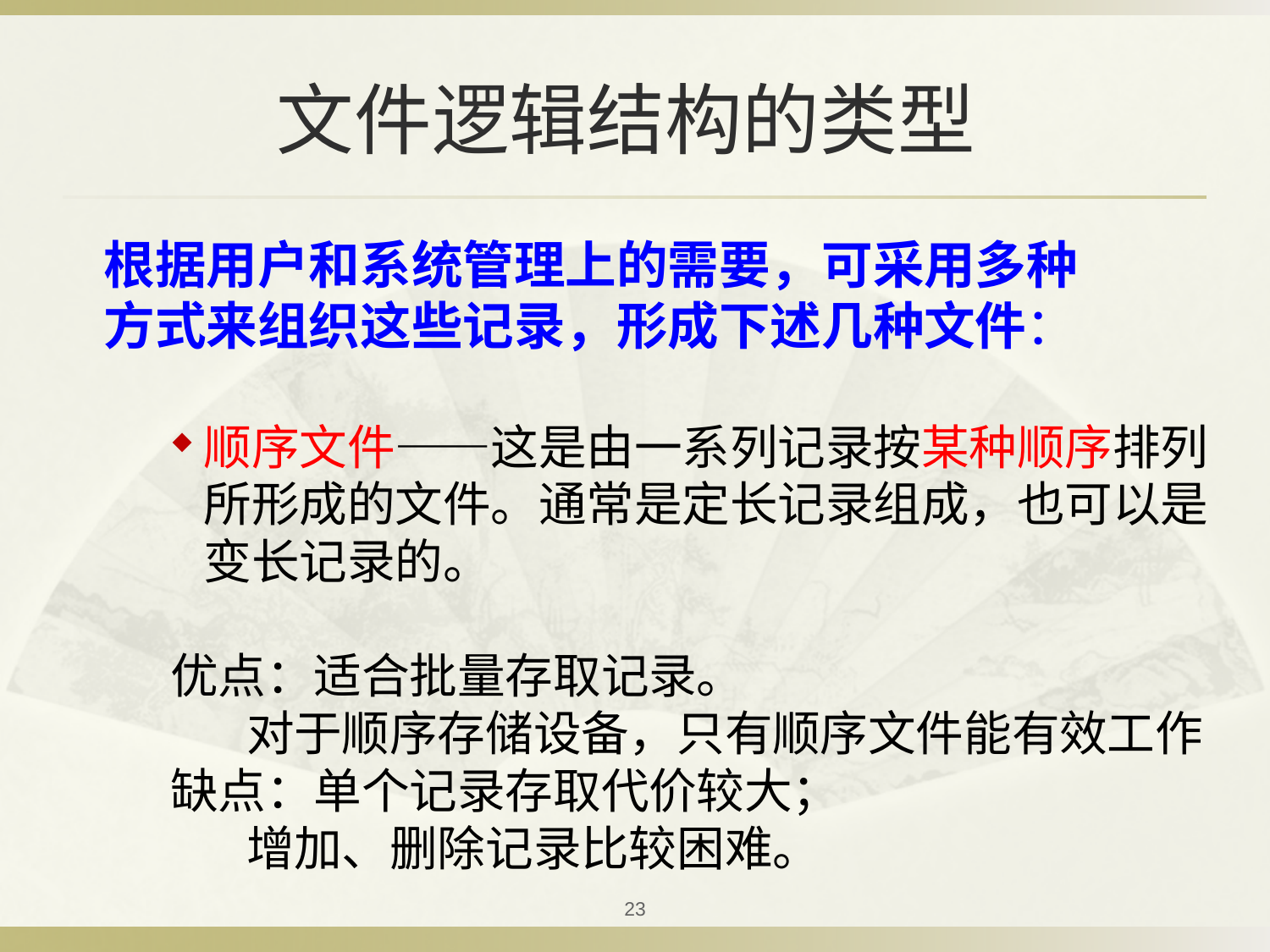

# 文件逻辑结构的类型
根据用户和系统管理上的需要，可采用多种
方式来组织这些记录，形成下述几种文件：

顺序文件——这是由一系列记录按某种顺序排列所形成的文件。通常是定长记录组成，也可以是变长记录的。

优点：适合批量存取记录。
      对于顺序存储设备，只有顺序文件能有效工作
缺点：单个记录存取代价较大；
      增加、删除记录比较困难。
23